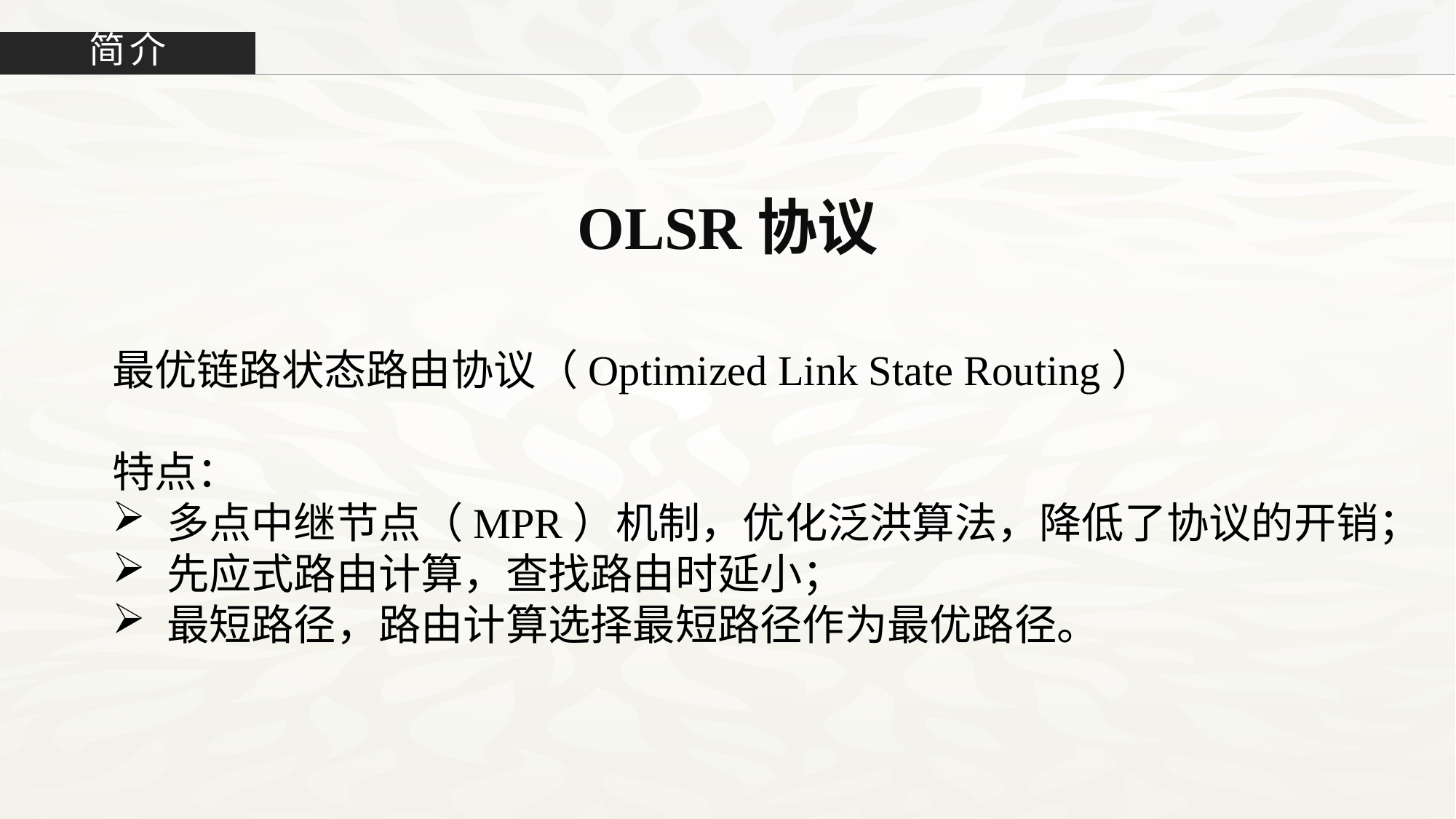

简介
OLSR协议
最优链路状态路由协议（Optimized Link State Routing）

特点：
多点中继节点（MPR）机制，优化泛洪算法，降低了协议的开销；
先应式路由计算，查找路由时延小；
最短路径，路由计算选择最短路径作为最优路径。